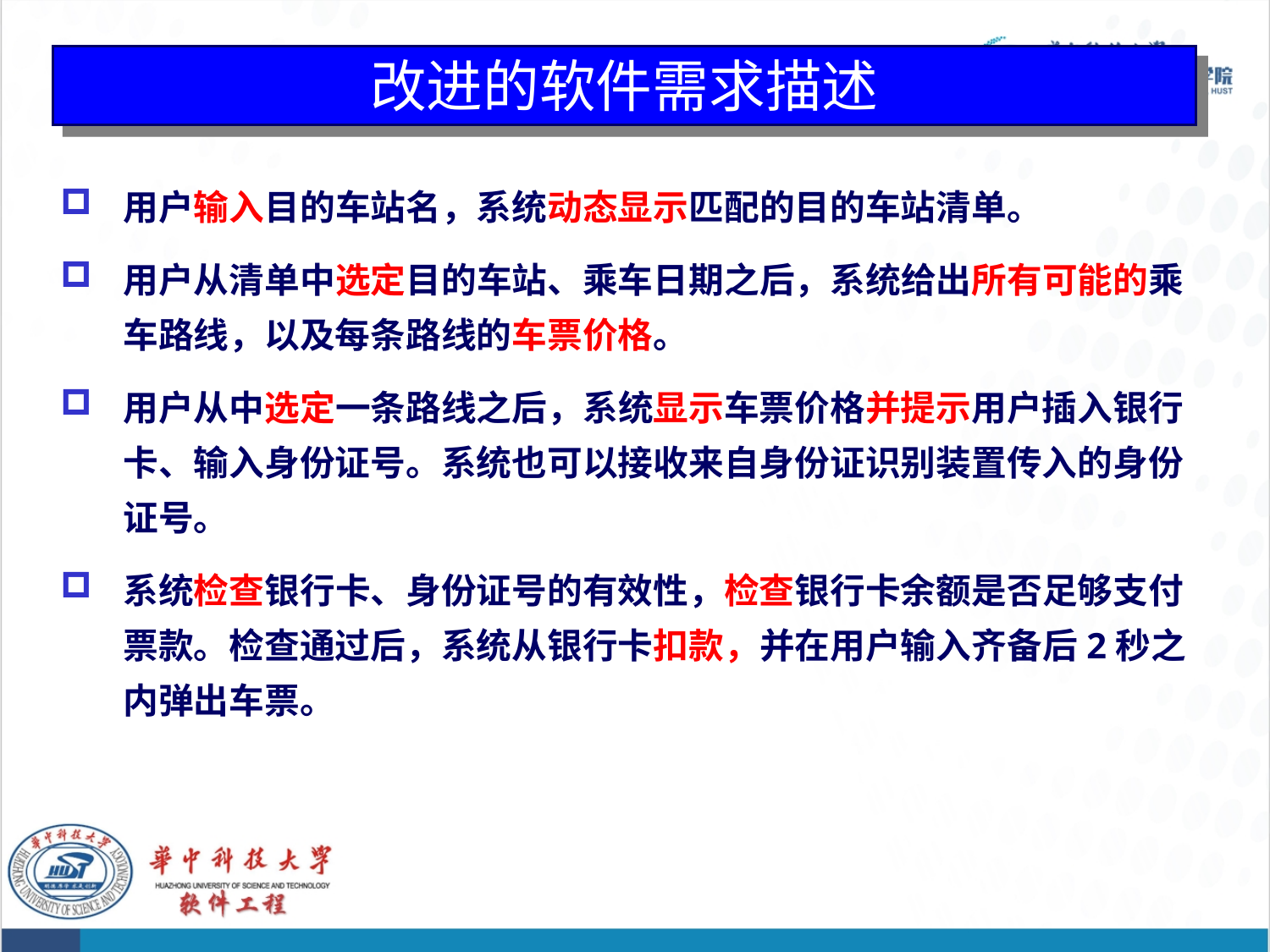

# 改进的软件需求描述
用户输入目的车站名，系统动态显示匹配的目的车站清单。
用户从清单中选定目的车站、乘车日期之后，系统给出所有可能的乘车路线，以及每条路线的车票价格。
用户从中选定一条路线之后，系统显示车票价格并提示用户插入银行卡、输入身份证号。系统也可以接收来自身份证识别装置传入的身份证号。
系统检查银行卡、身份证号的有效性，检查银行卡余额是否足够支付票款。检查通过后，系统从银行卡扣款，并在用户输入齐备后2秒之内弹出车票。